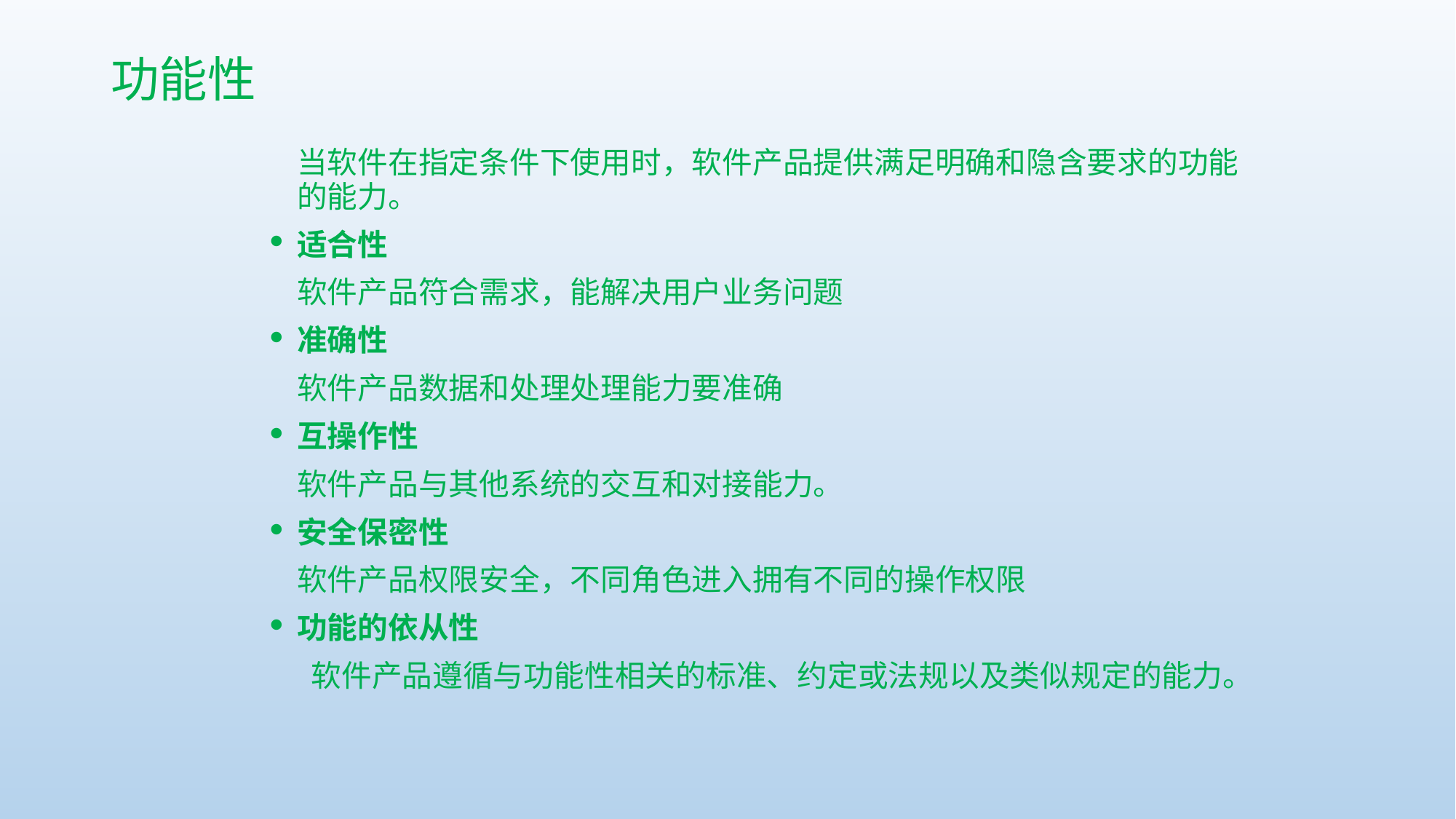

# 功能性
	当软件在指定条件下使用时，软件产品提供满足明确和隐含要求的功能的能力。
适合性
	软件产品符合需求，能解决用户业务问题
准确性
	软件产品数据和处理处理能力要准确
互操作性
	软件产品与其他系统的交互和对接能力。
安全保密性
	软件产品权限安全，不同角色进入拥有不同的操作权限
功能的依从性
	 软件产品遵循与功能性相关的标准、约定或法规以及类似规定的能⼒。